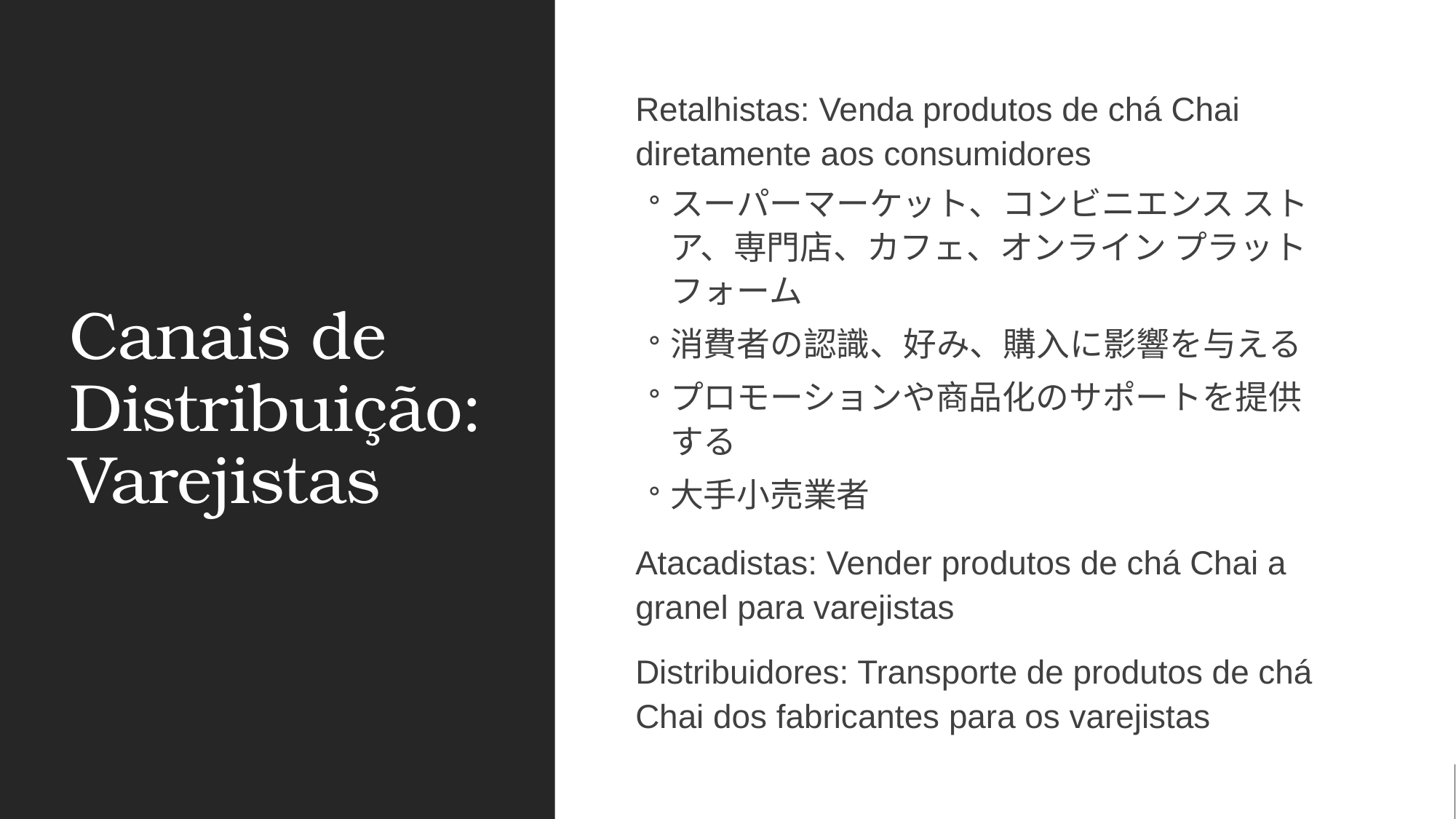

# Canais de Distribuição: Varejistas
Retalhistas: Venda produtos de chá Chai diretamente aos consumidores
スーパーマーケット、コンビニエンス ストア、専門店、カフェ、オンライン プラットフォーム
消費者の認識、好み、購入に影響を与える
プロモーションや商品化のサポートを提供する
大手小売業者
Atacadistas: Vender produtos de chá Chai a granel para varejistas
Distribuidores: Transporte de produtos de chá Chai dos fabricantes para os varejistas